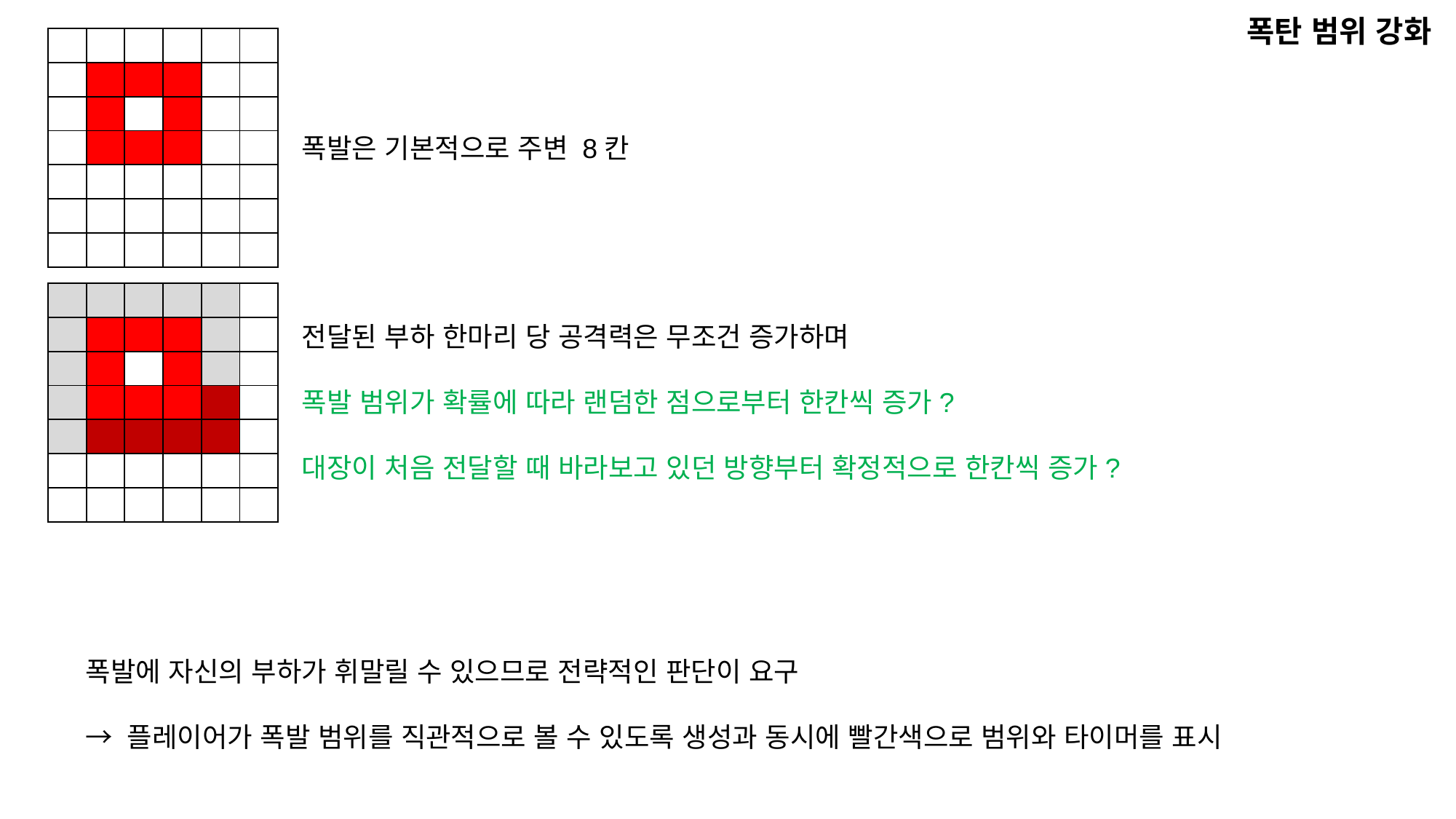

폭탄 범위 강화
|  |  |  |  |  |  |
| --- | --- | --- | --- | --- | --- |
|  |  |  |  |  |  |
|  |  |  |  |  |  |
|  |  |  |  |  |  |
|  |  |  |  |  |  |
|  |  |  |  |  |  |
|  |  |  |  |  |  |
폭발은 기본적으로 주변 8칸
|  |  |  |  |  |  |
| --- | --- | --- | --- | --- | --- |
|  |  |  |  |  |  |
|  |  |  |  |  |  |
|  |  |  |  |  |  |
|  |  |  |  |  |  |
|  |  |  |  |  |  |
|  |  |  |  |  |  |
전달된 부하 한마리 당 공격력은 무조건 증가하며

폭발 범위가 확률에 따라 랜덤한 점으로부터 한칸씩 증가?

대장이 처음 전달할 때 바라보고 있던 방향부터 확정적으로 한칸씩 증가?
폭발에 자신의 부하가 휘말릴 수 있으므로 전략적인 판단이 요구

→ 플레이어가 폭발 범위를 직관적으로 볼 수 있도록 생성과 동시에 빨간색으로 범위와 타이머를 표시